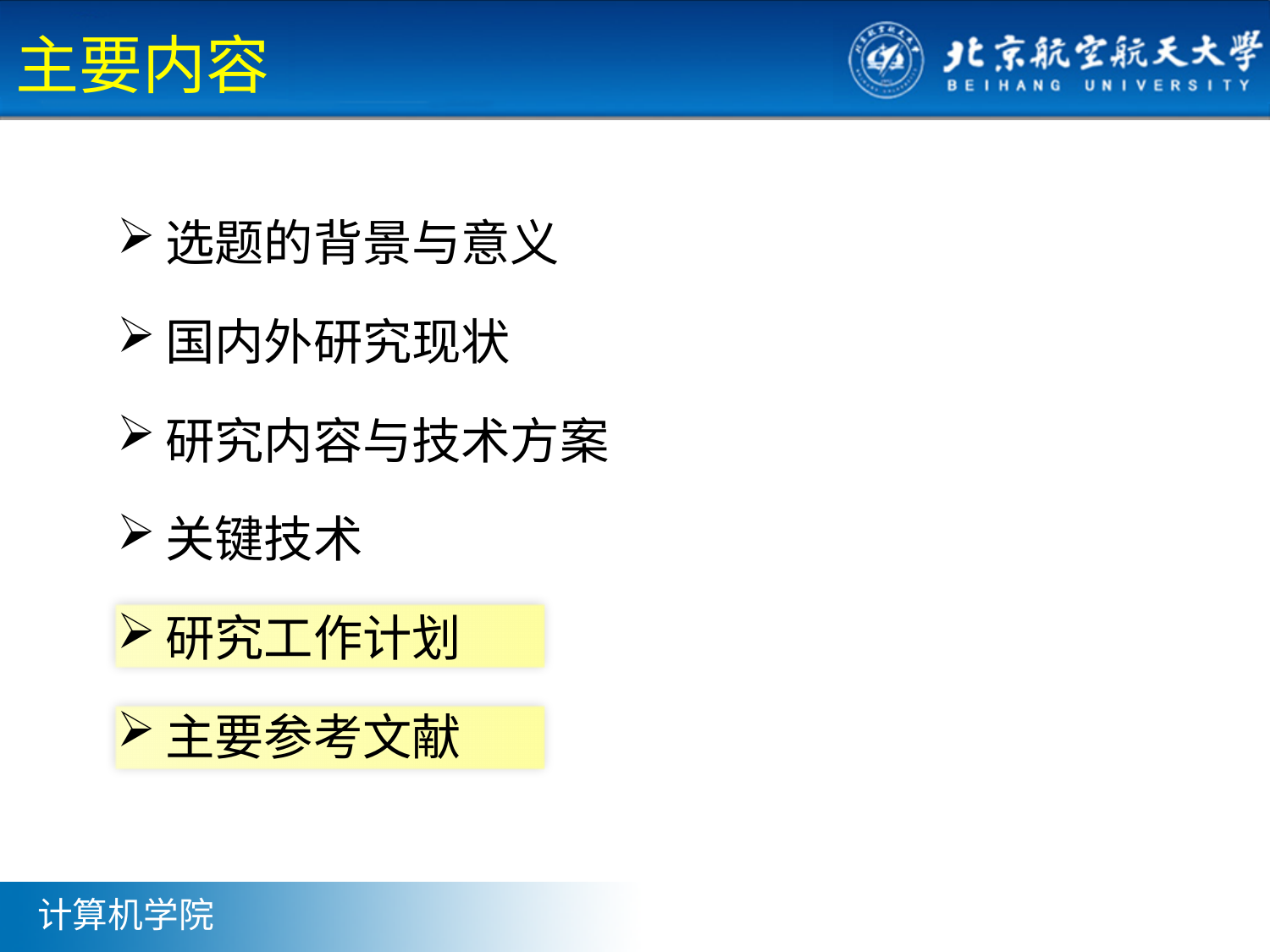

# 主要内容
选题的背景与意义
国内外研究现状
研究内容与技术方案
关键技术
研究工作计划
主要参考文献